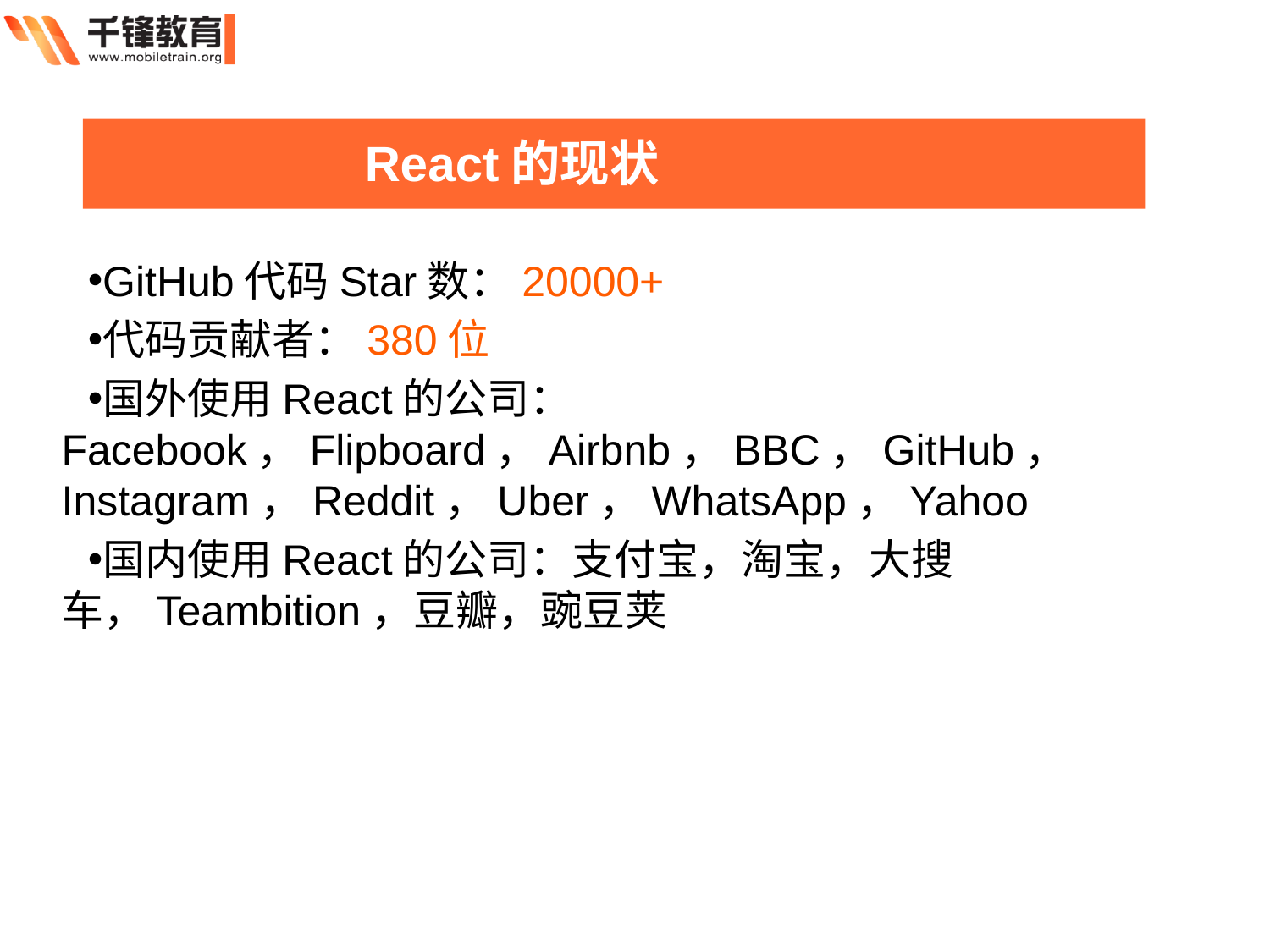

React的现状
# GitHub代码Star数：20000+
代码贡献者：380位
国外使用React的公司：Facebook，Flipboard，Airbnb，BBC，GitHub，	Instagram，Reddit，Uber，WhatsApp，Yahoo
国内使用React的公司：支付宝，淘宝，大搜车，Teambition，豆瓣，豌豆荚